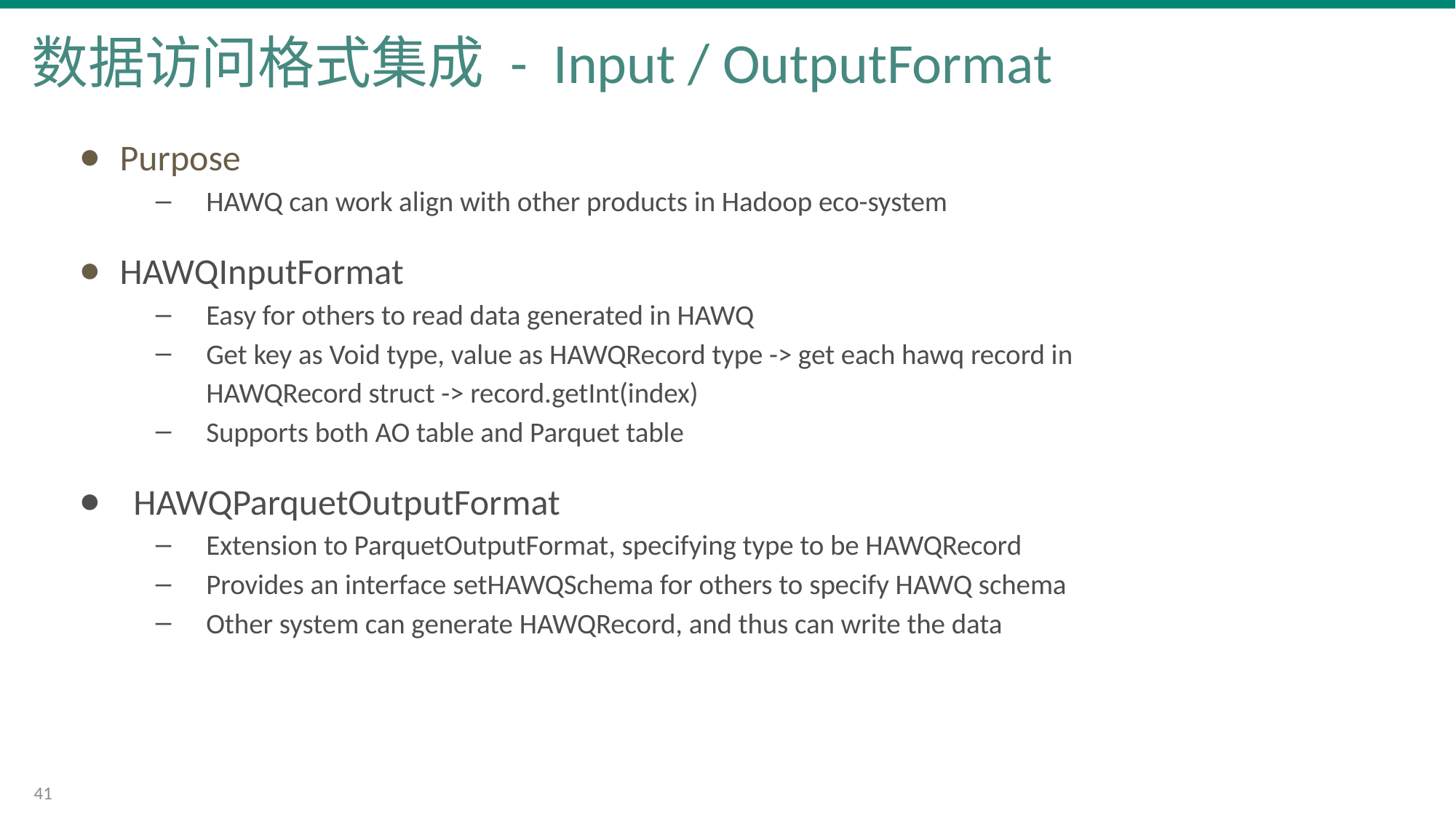

# 数据访问格式集成 -  Input / OutputFormat

Purpose
HAWQ can work align with other products in Hadoop eco-system
HAWQInputFormat
Easy for others to read data generated in HAWQ
Get key as Void type, value as HAWQRecord type -> get each hawq record in HAWQRecord struct -> record.getInt(index)
Supports both AO table and Parquet table
HAWQParquetOutputFormat
Extension to ParquetOutputFormat, specifying type to be HAWQRecord
Provides an interface setHAWQSchema for others to specify HAWQ schema
Other system can generate HAWQRecord, and thus can write the data
41